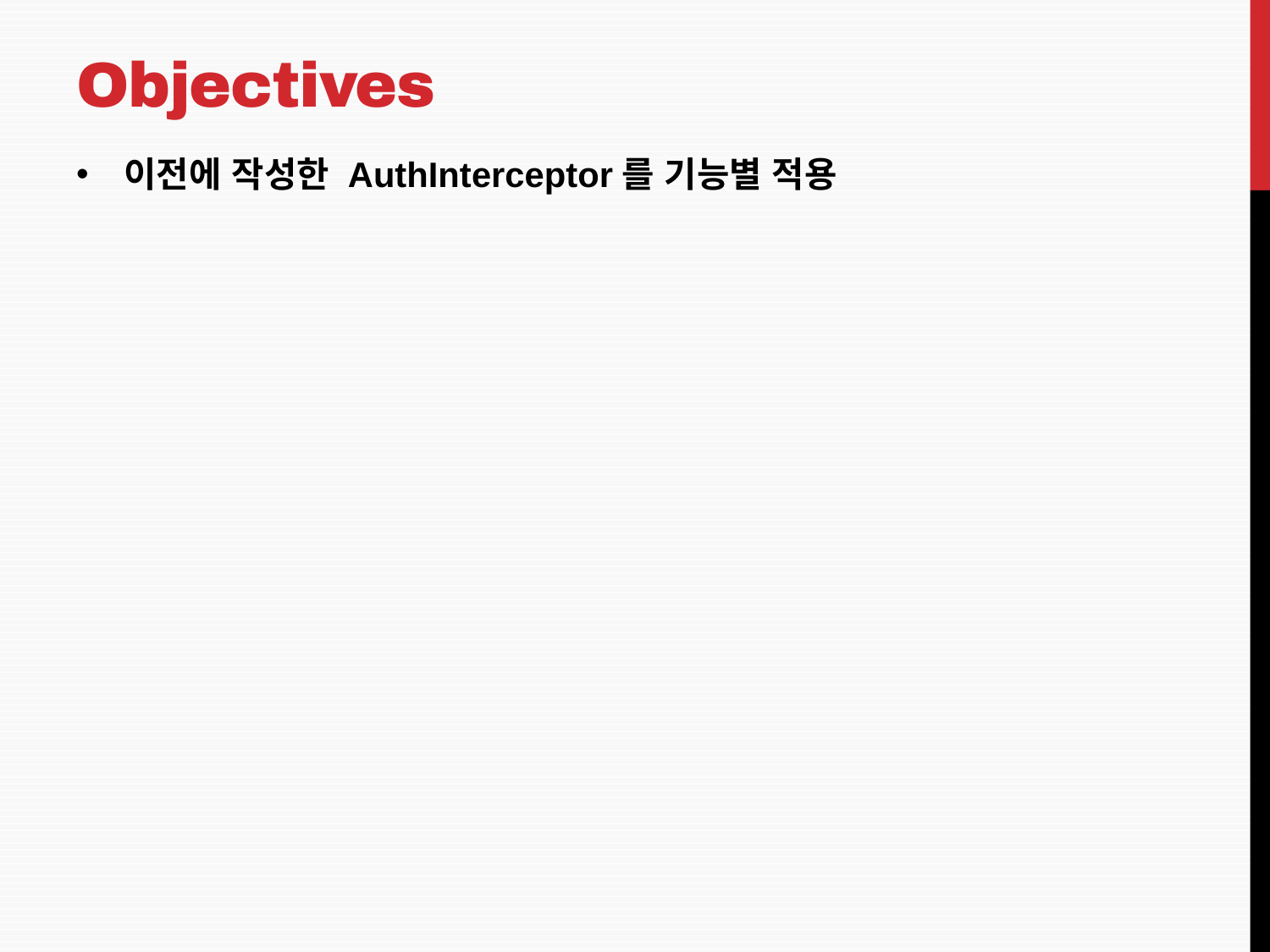

# Objectives
이전에 작성한 AuthInterceptor를 기능별 적용